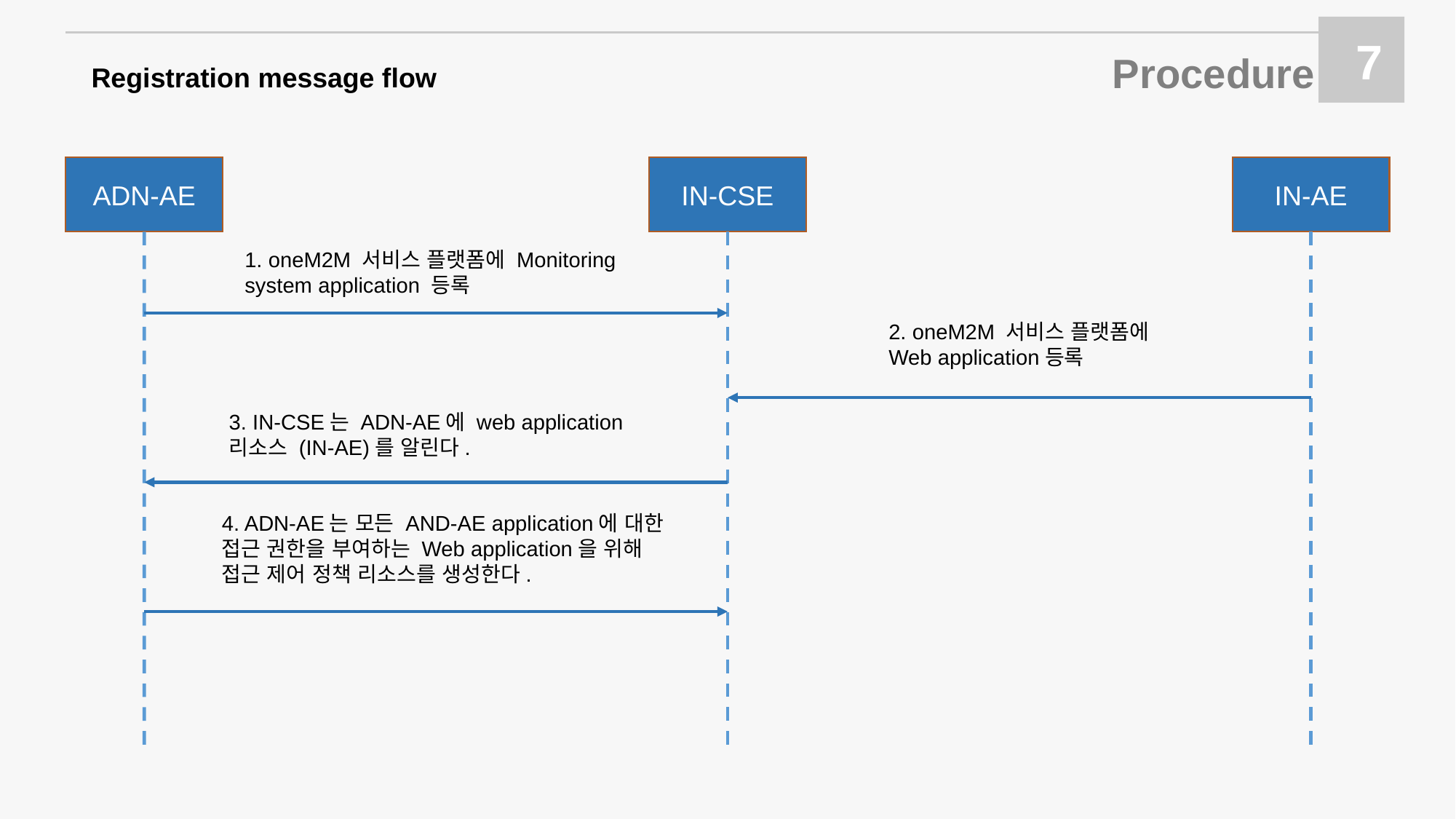

7
Procedure
Registration message flow
ADN-AE
IN-CSE
IN-AE
1. oneM2M 서비스 플랫폼에 Monitoring
system application 등록
2. oneM2M 서비스 플랫폼에
Web application등록
3. IN-CSE는 ADN-AE에 web application
리소스 (IN-AE)를 알린다.
4. ADN-AE는 모든 AND-AE application에 대한
접근 권한을 부여하는 Web application을 위해
접근 제어 정책 리소스를 생성한다.